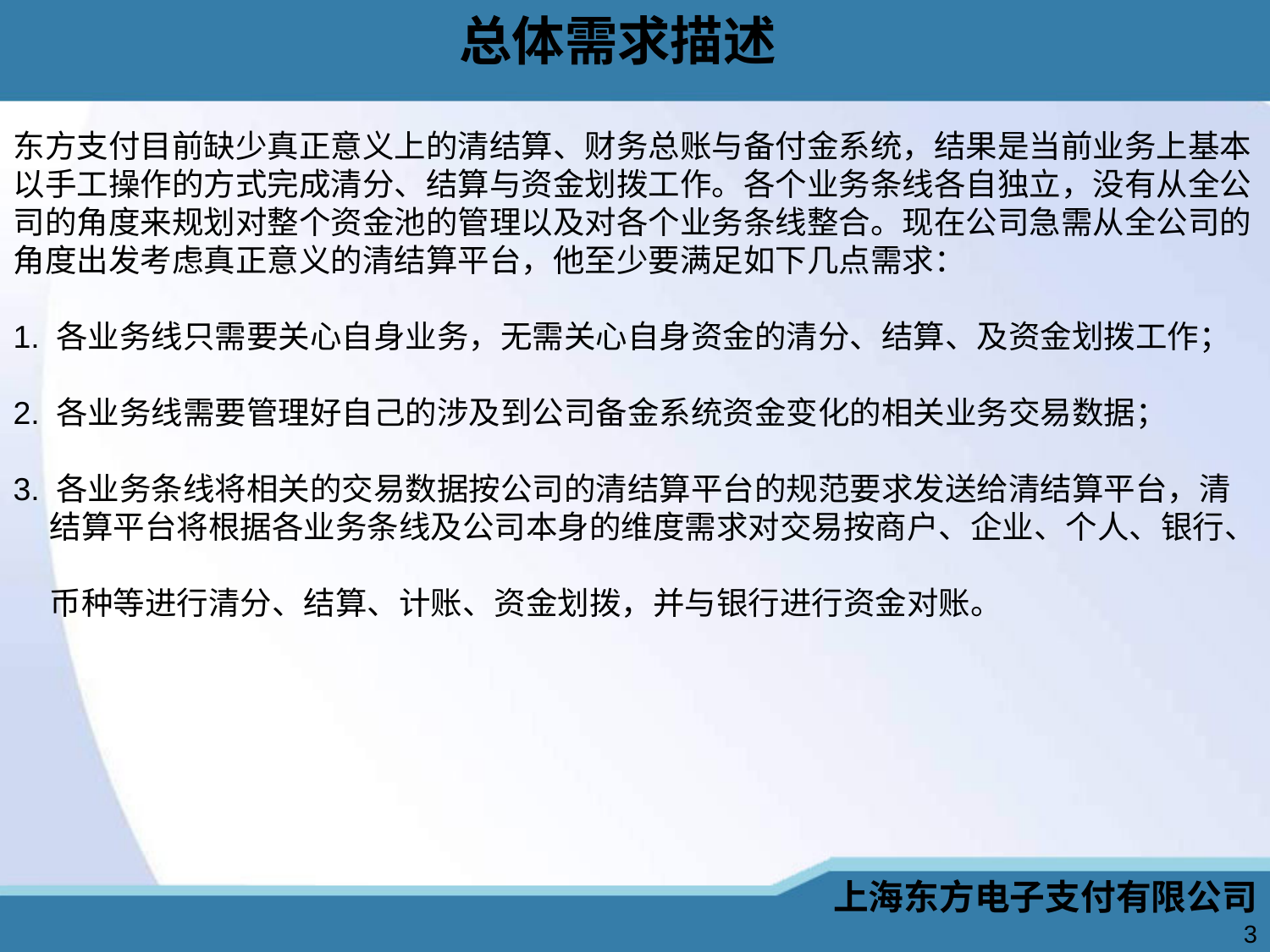

# 总体需求描述
东方支付目前缺少真正意义上的清结算、财务总账与备付金系统，结果是当前业务上基本以手工操作的方式完成清分、结算与资金划拨工作。各个业务条线各自独立，没有从全公司的角度来规划对整个资金池的管理以及对各个业务条线整合。现在公司急需从全公司的角度出发考虑真正意义的清结算平台，他至少要满足如下几点需求：

1. 各业务线只需要关心自身业务，无需关心自身资金的清分、结算、及资金划拨工作；

2. 各业务线需要管理好自己的涉及到公司备金系统资金变化的相关业务交易数据；

3. 各业务条线将相关的交易数据按公司的清结算平台的规范要求发送给清结算平台，清
    结算平台将根据各业务条线及公司本身的维度需求对交易按商户、企业、个人、银行、
    币种等进行清分、结算、计账、资金划拨，并与银行进行资金对账。

上海东方电子支付有限公司

3